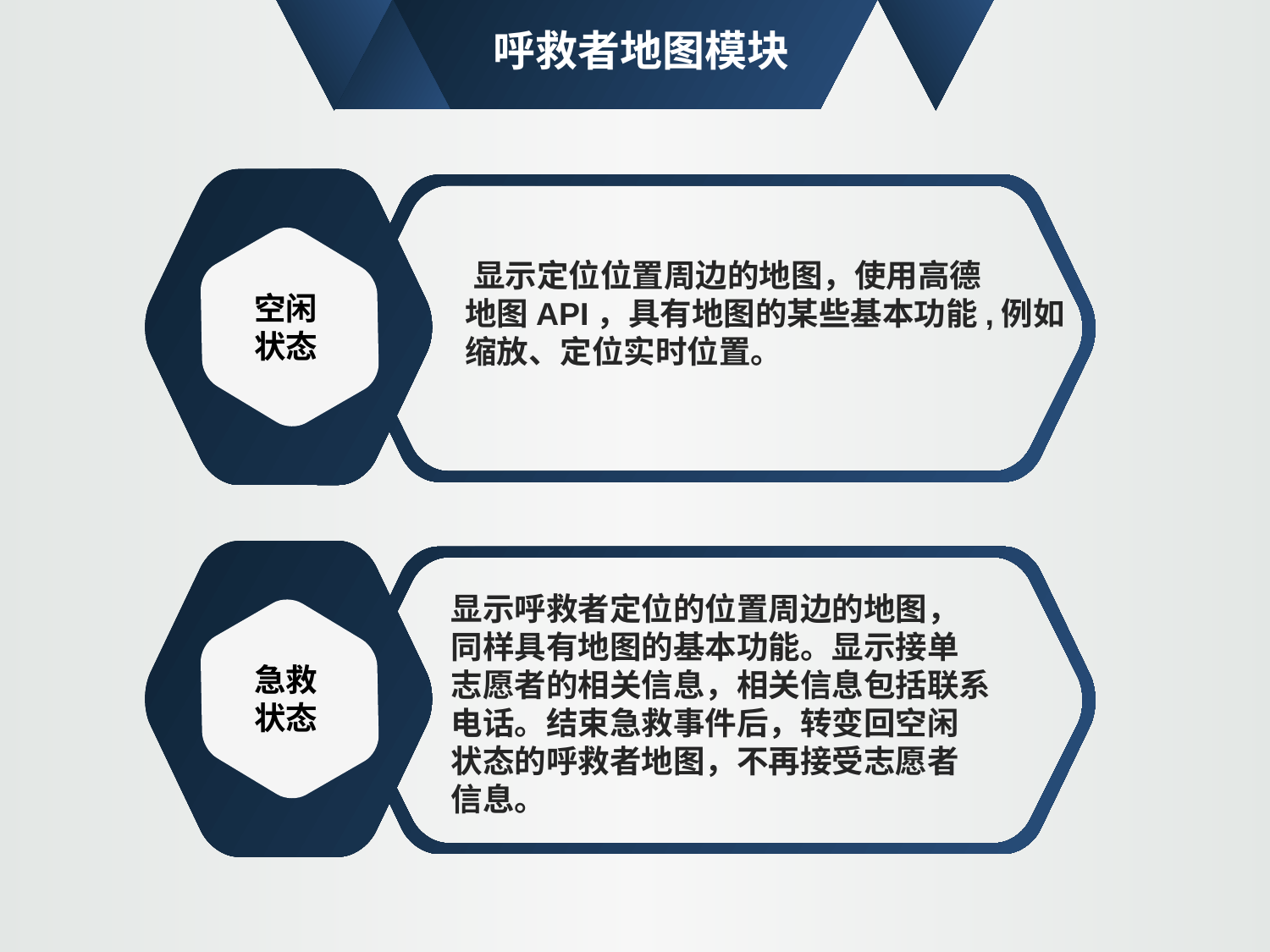

# 呼救者地图模块

 显示定位位置周边的地图，使用高德
地图API，具有地图的某些基本功能,例如
缩放、定位实时位置。

空闲状态

显示呼救者定位的位置周边的地图，
同样具有地图的基本功能。显示接单
志愿者的相关信息，相关信息包括联系
电话。结束急救事件后，转变回空闲
状态的呼救者地图，不再接受志愿者
信息。

急救状态